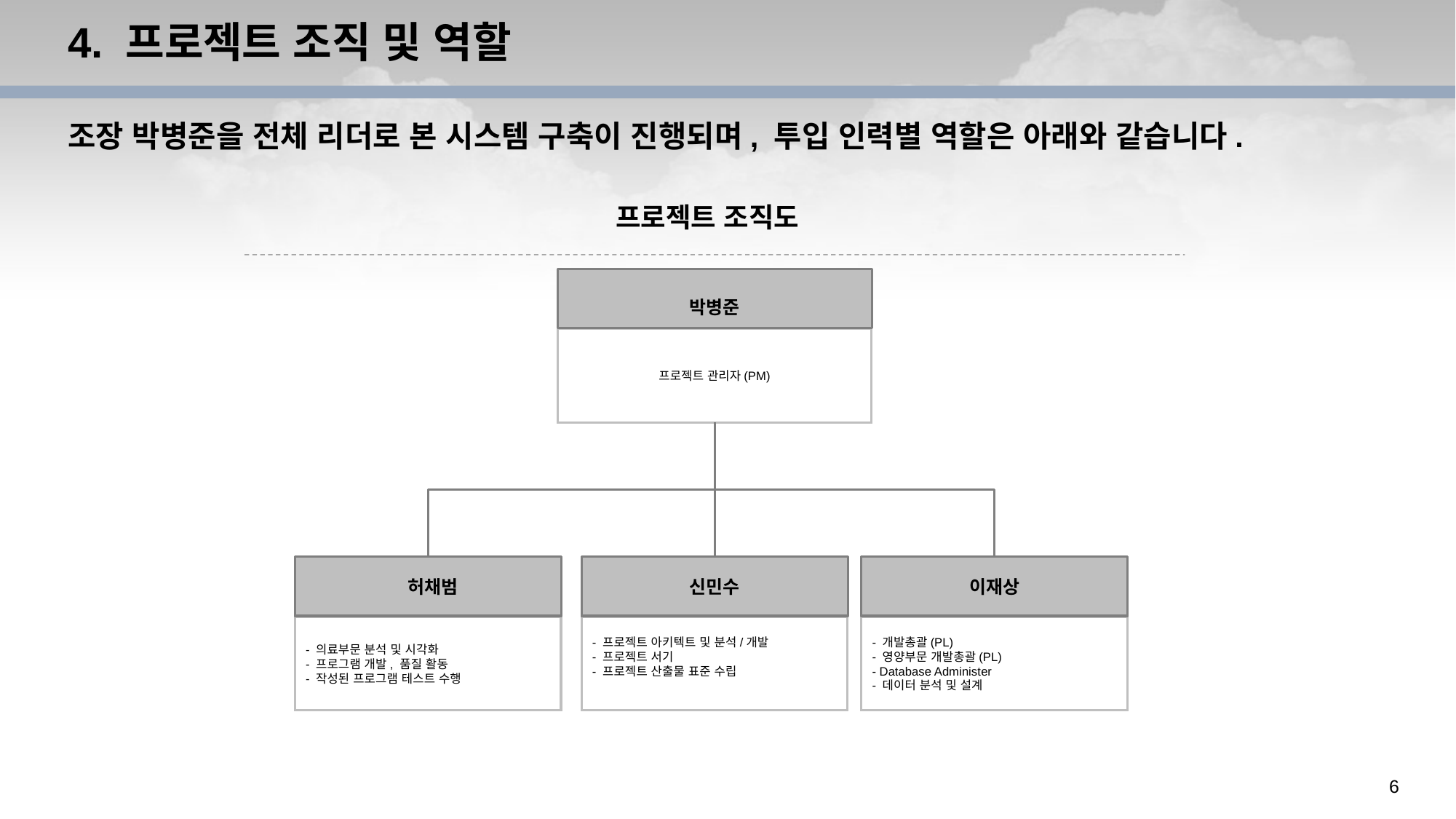

# 4. 프로젝트 조직 및 역할
조장 박병준을 전체 리더로 본 시스템 구축이 진행되며, 투입 인력별 역할은 아래와 같습니다.
프로젝트 조직도

박병준
프로젝트 관리자(PM)
 허채범
- 의료부문 분석 및 시각화
- 프로그램 개발, 품질 활동
- 작성된 프로그램 테스트 수행
신민수
- 프로젝트 아키텍트 및 분석/개발
- 프로젝트 서기
- 프로젝트 산출물 표준 수립

이재상
- 개발총괄(PL)
- 영양부문 개발총괄(PL)
- Database Administer
- 데이터 분석 및 설계